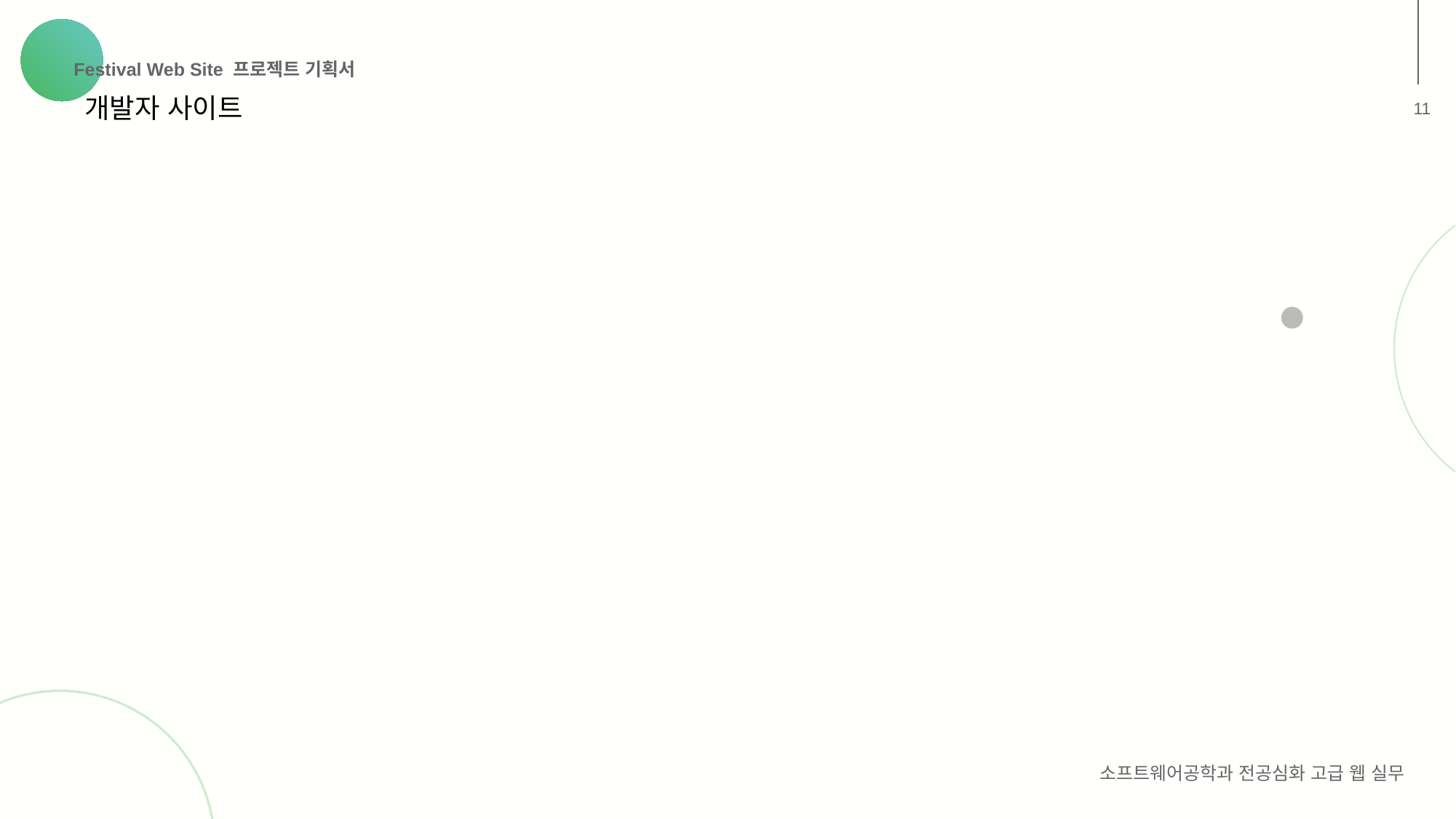

Festival Web Site 프로젝트 기획서
개발자 사이트
11

소프트웨어공학과 전공심화 고급 웹 실무